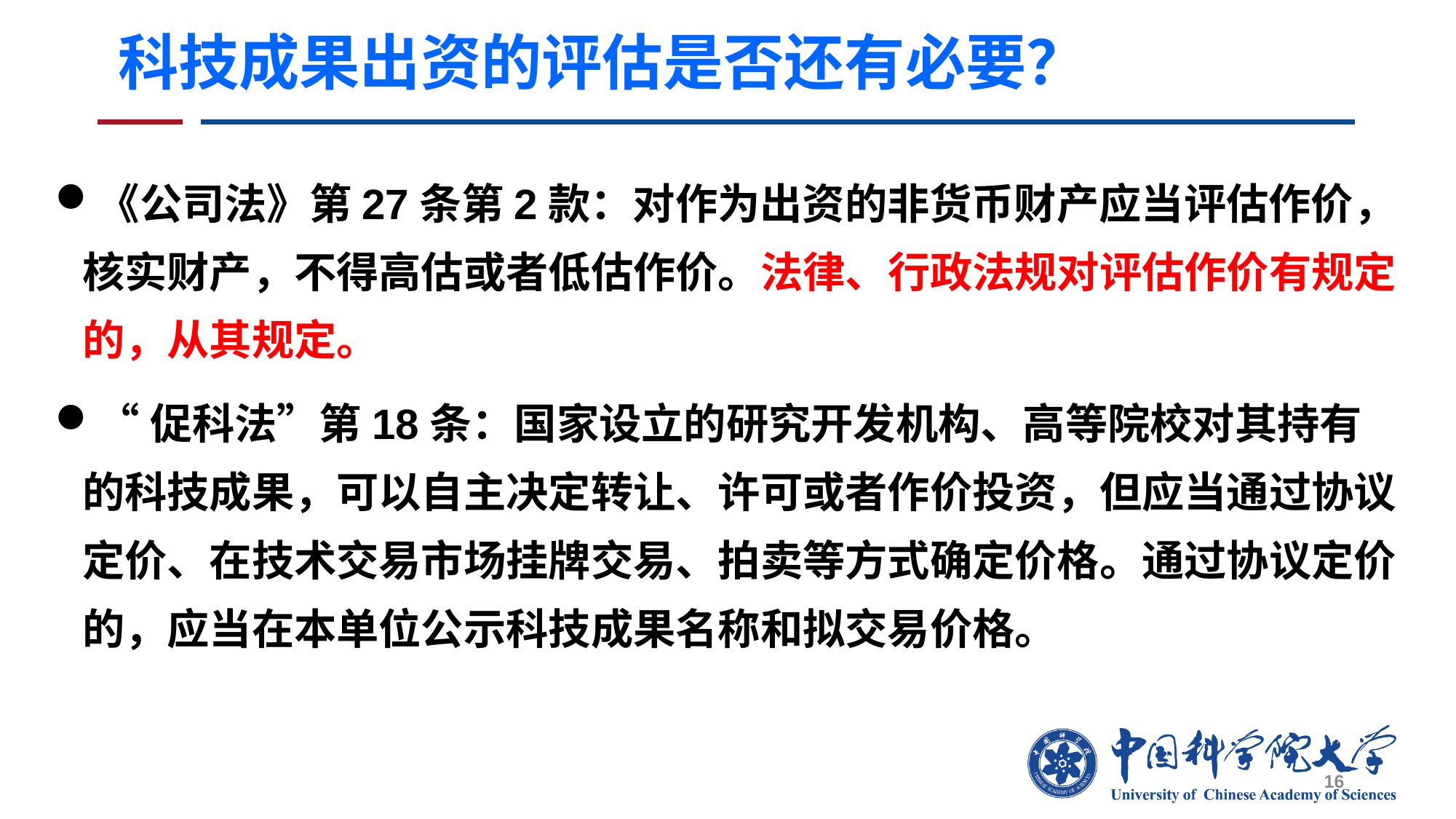

# 科技成果出资的评估是否还有必要？
《公司法》第27条第2款：对作为出资的非货币财产应当评估作价，核实财产，不得高估或者低估作价。法律、行政法规对评估作价有规定的，从其规定。
“促科法”第18条：国家设立的研究开发机构、高等院校对其持有的科技成果，可以自主决定转让、许可或者作价投资，但应当通过协议定价、在技术交易市场挂牌交易、拍卖等方式确定价格。通过协议定价的，应当在本单位公示科技成果名称和拟交易价格。
16